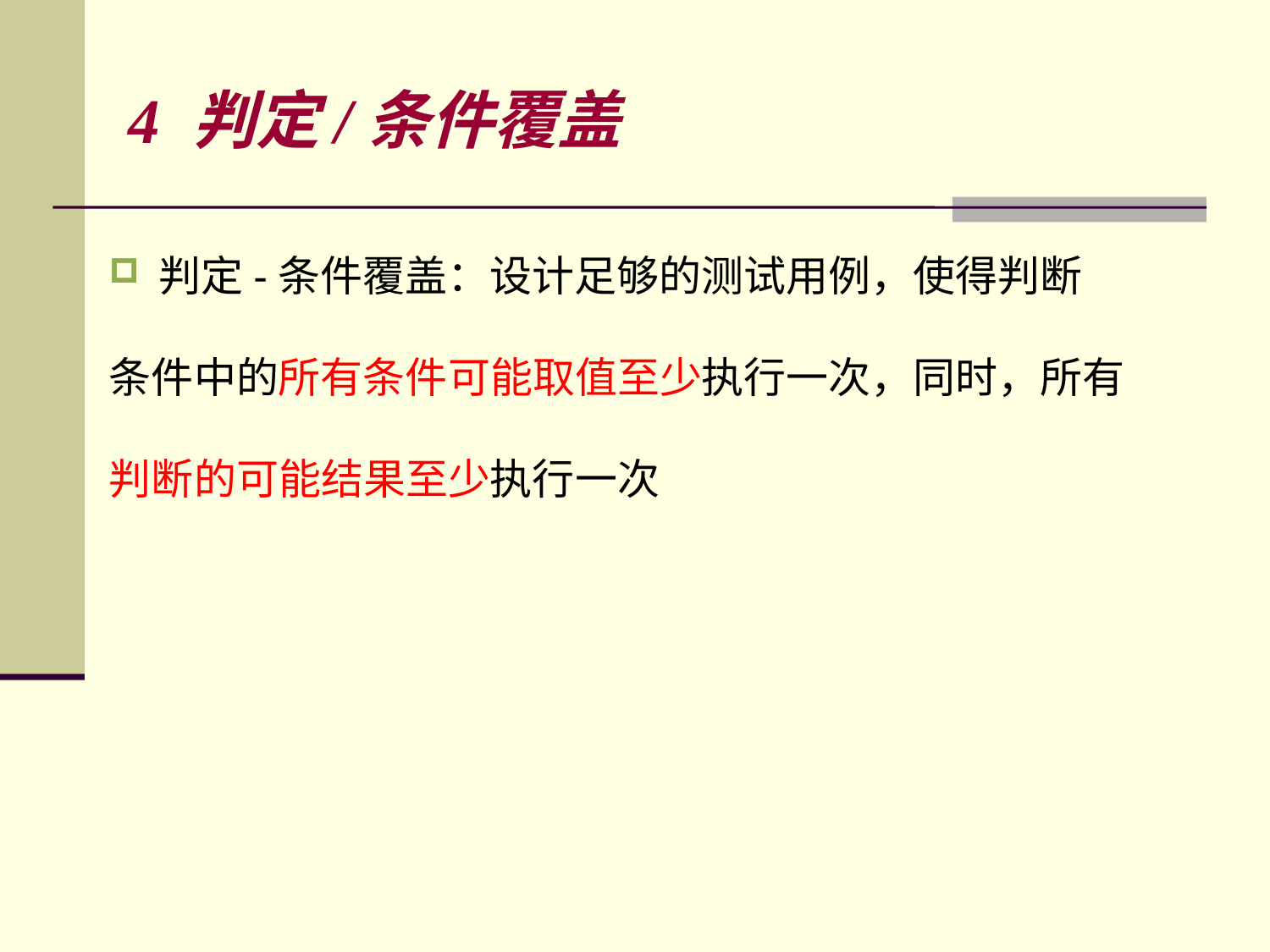

# 4 判定/条件覆盖
判定-条件覆盖：设计足够的测试用例，使得判断

条件中的所有条件可能取值至少执行一次，同时，所有

判断的可能结果至少执行一次